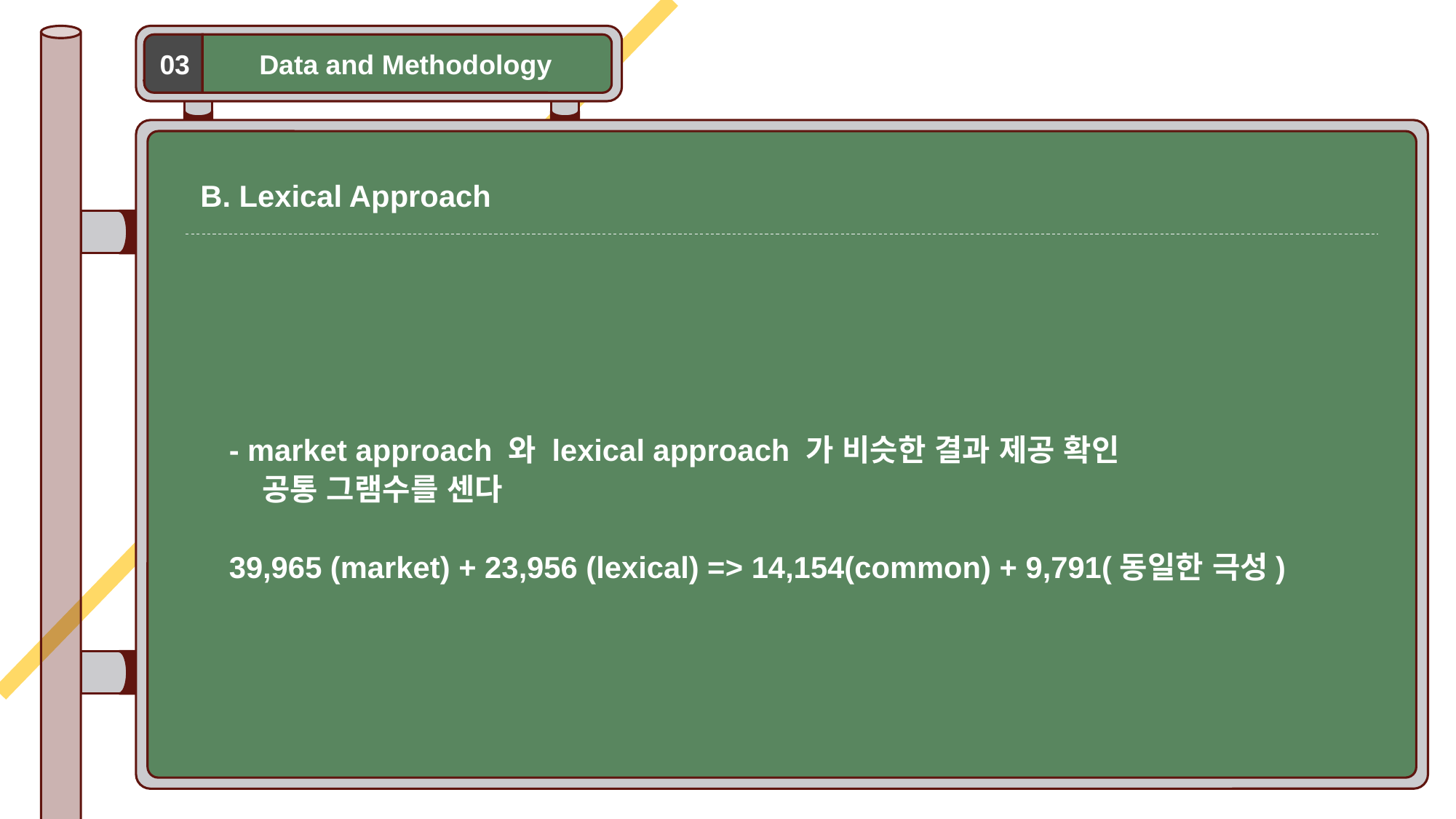

Data and Methodology

03
B. Lexical Approach
- market approach 와 lexical approach 가 비슷한 결과 제공 확인
   공통 그램수를 센다

39,965 (market) + 23,956 (lexical) => 14,154(common) + 9,791(동일한 극성)